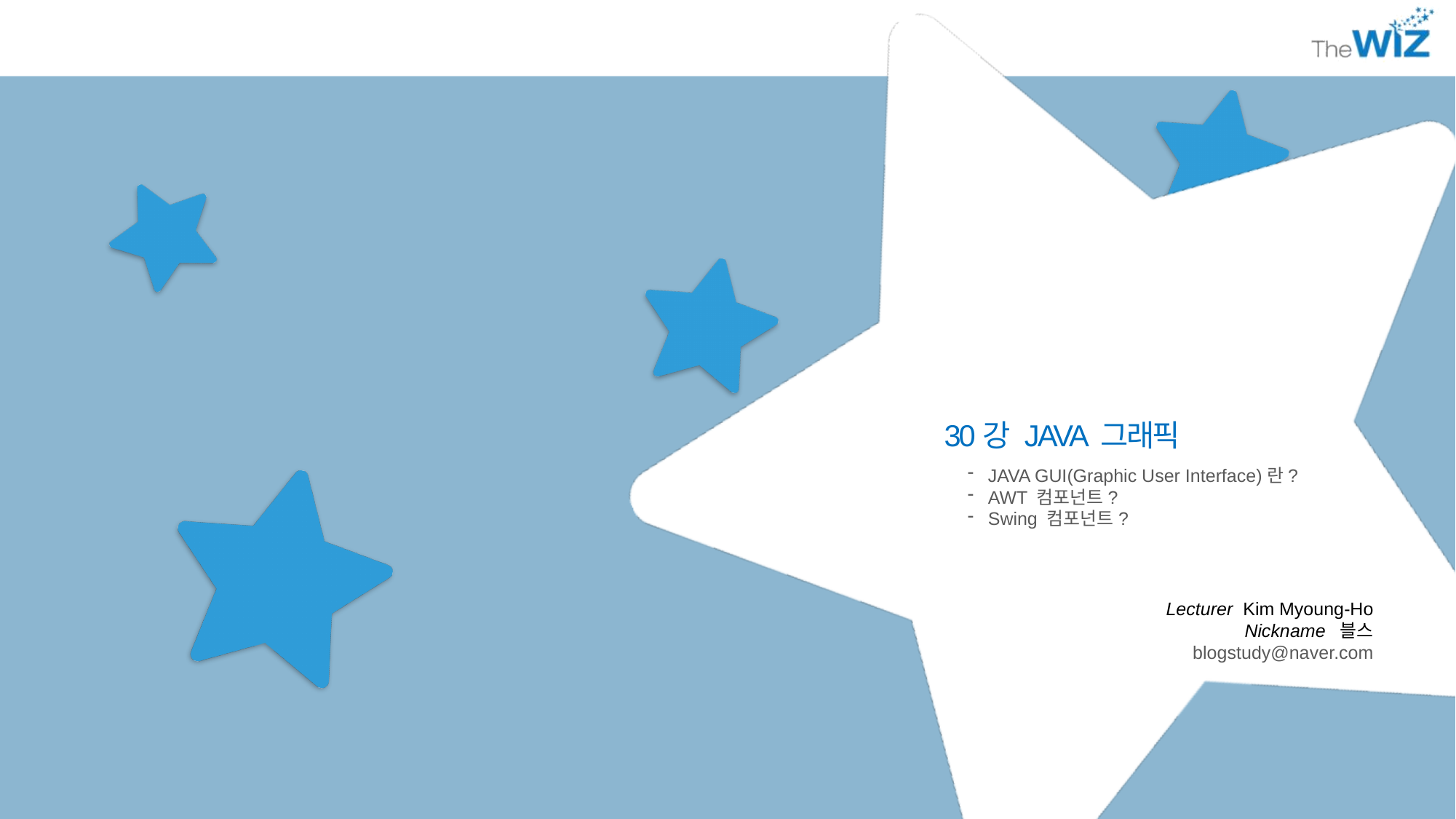

30강 JAVA 그래픽
JAVA GUI(Graphic User Interface)란?
AWT 컴포넌트?
Swing 컴포넌트?
Lecturer  Kim Myoung-Ho
Nickname  블스
blogstudy@naver.com